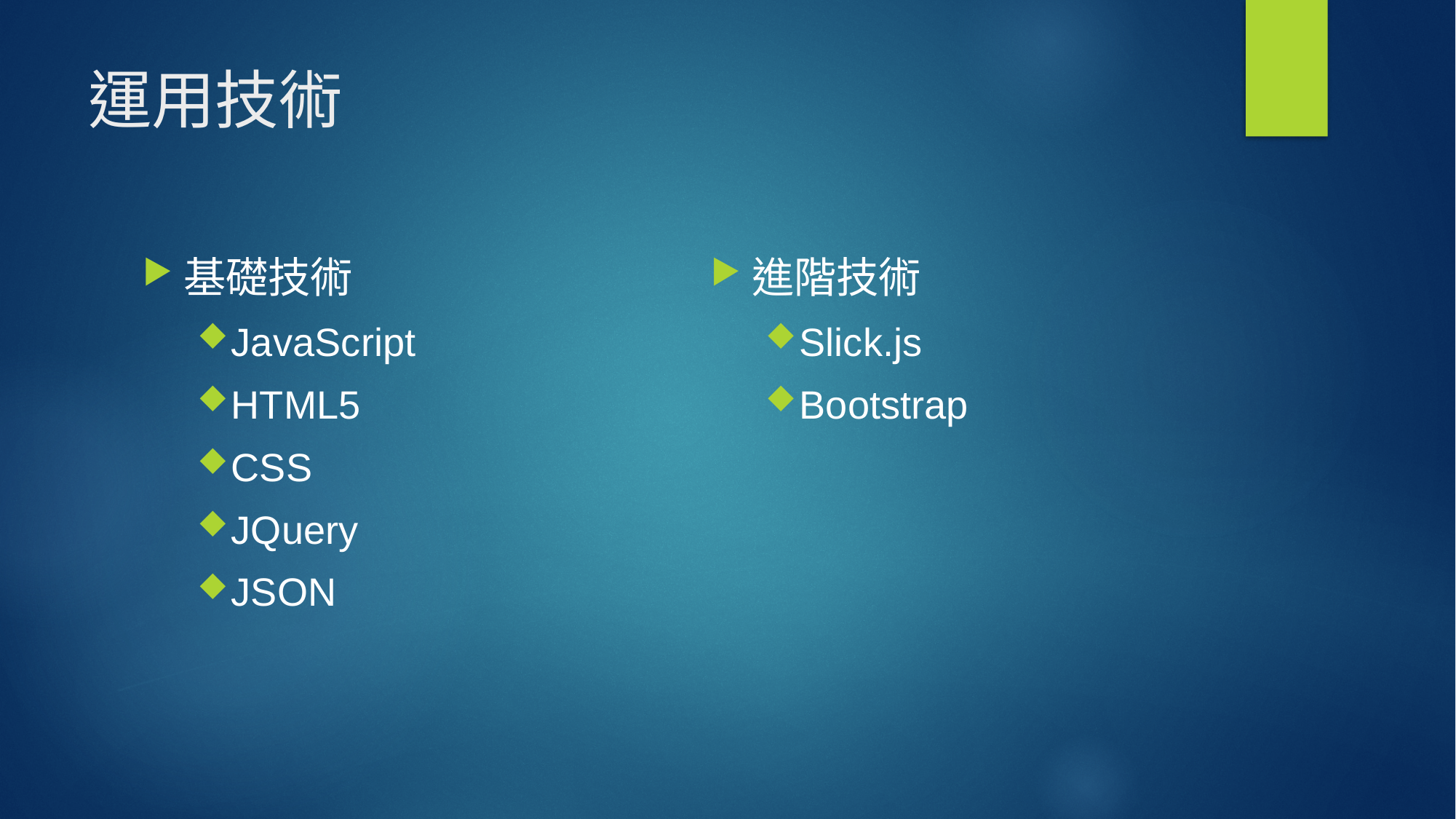

# 運用技術
基礎技術
JavaScript
HTML5
CSS
JQuery
JSON
進階技術
Slick.js
Bootstrap